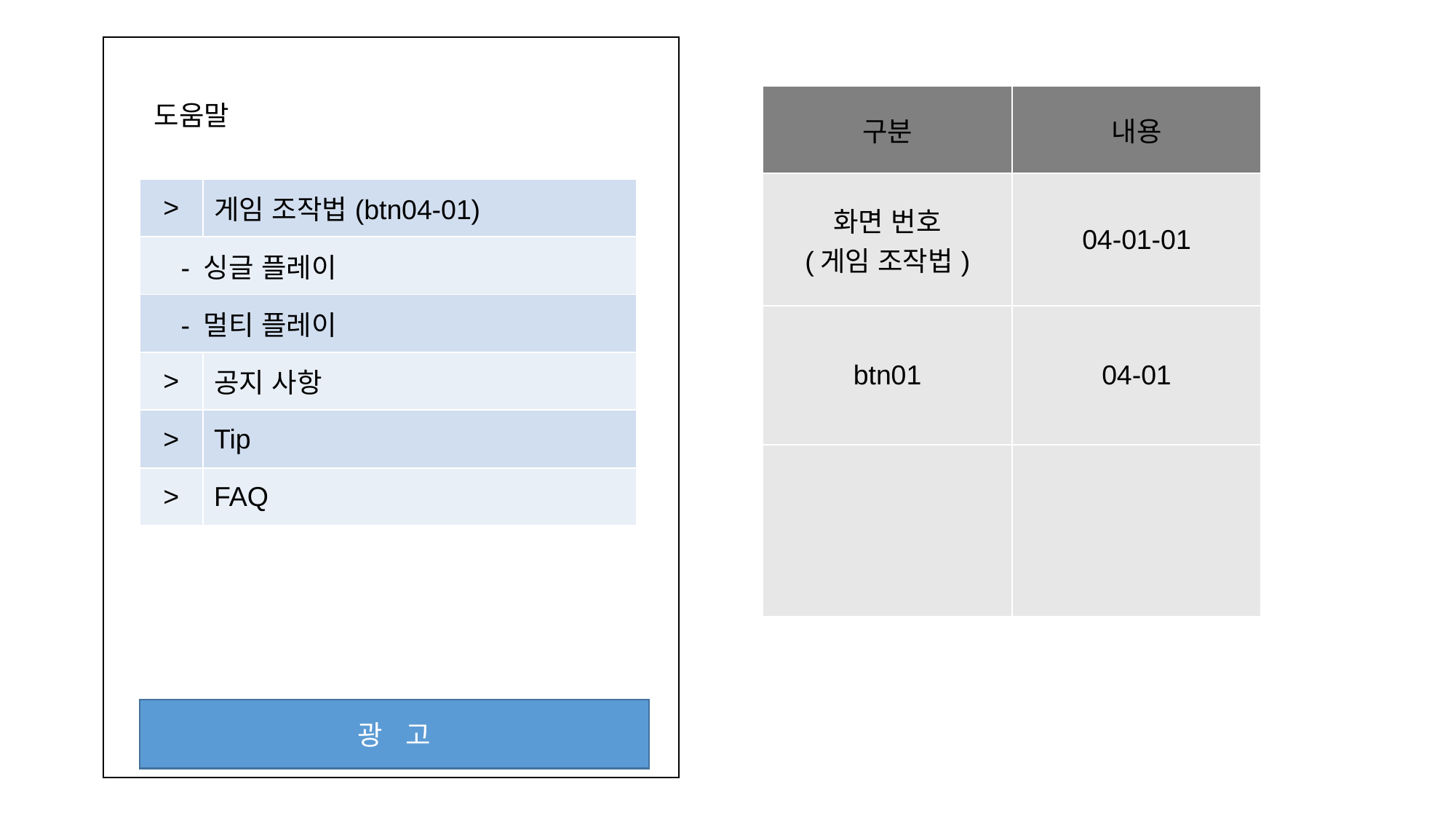

| 구분 | 내용 |
| --- | --- |
| 화면 번호 (게임 조작법) | 04-01-01 |
| btn01 | 04-01 |
|  |  |
도움말
| > | 게임 조작법(btn04-01) |
| --- | --- |
| - 싱글 플레이 |  |
| - 멀티 플레이 |  |
| > | 공지 사항 |
| > | Tip |
| > | FAQ |
광   고